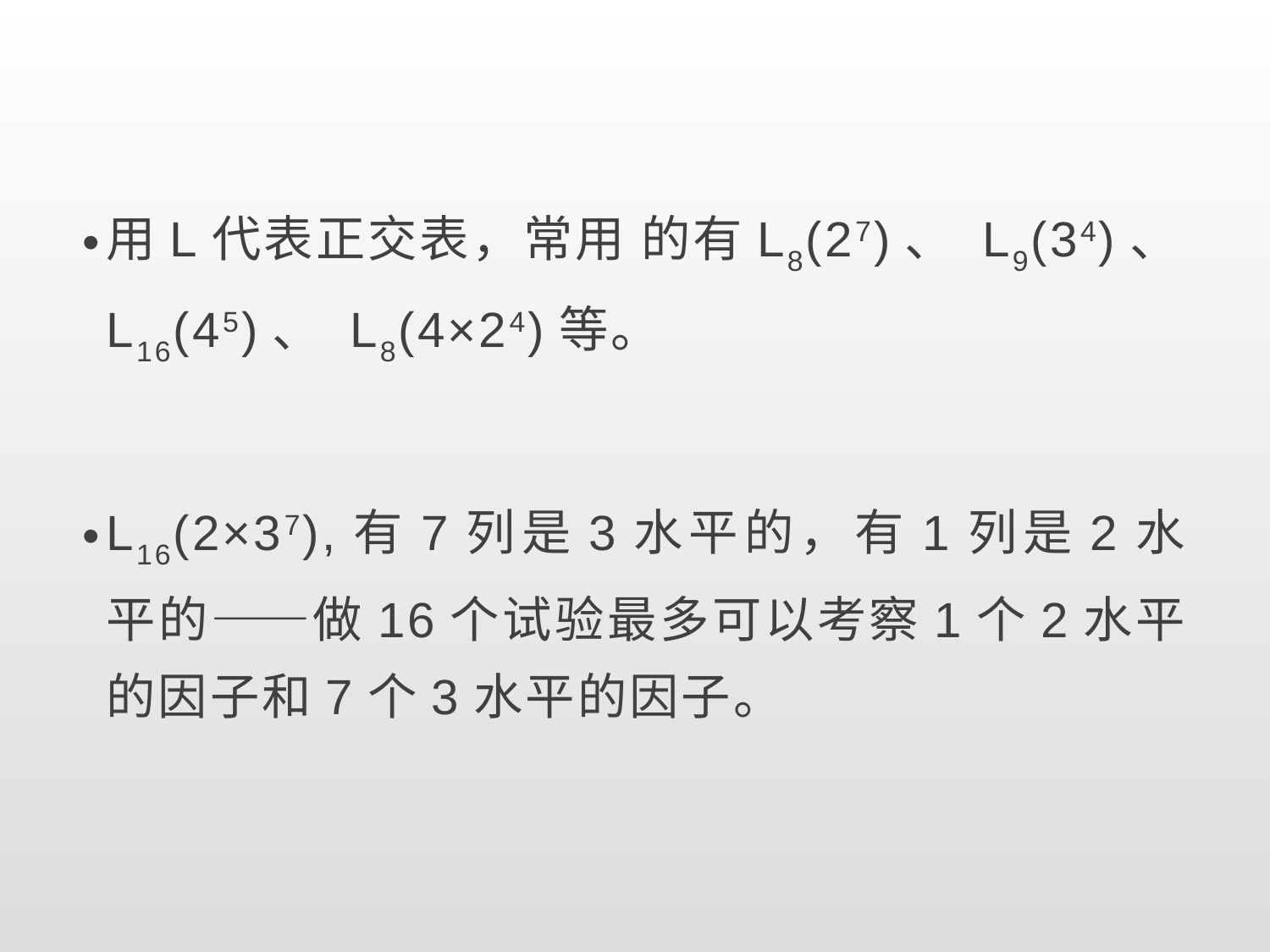

用L代表正交表，常用 的有L8(27)、 L9(34)、 L16(45)、 L8(4×24)等。

L16(2×37),有7列是3水平的，有1列是2水平的——做16个试验最多可以考察1个2水平的因子和7个3水平的因子。